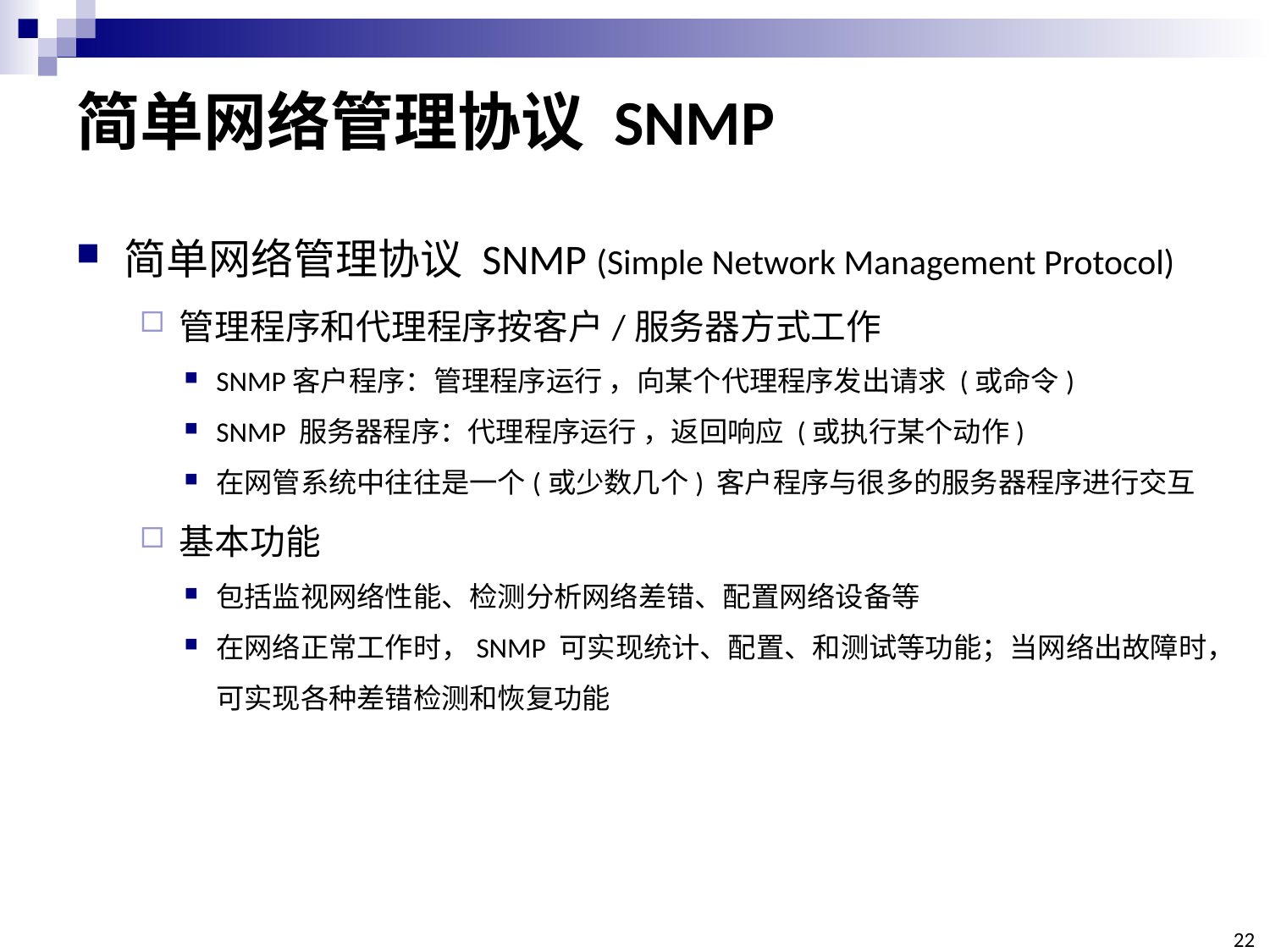

# 简单网络管理协议 SNMP
简单网络管理协议 SNMP (Simple Network Management Protocol)
管理程序和代理程序按客户/服务器方式工作
SNMP客户程序：管理程序运行 ，向某个代理程序发出请求 (或命令)
SNMP 服务器程序：代理程序运行 ，返回响应 (或执行某个动作)
在网管系统中往往是一个(或少数几个) 客户程序与很多的服务器程序进行交互
基本功能
包括监视网络性能、检测分析网络差错、配置网络设备等
在网络正常工作时，SNMP 可实现统计、配置、和测试等功能；当网络出故障时，可实现各种差错检测和恢复功能
22